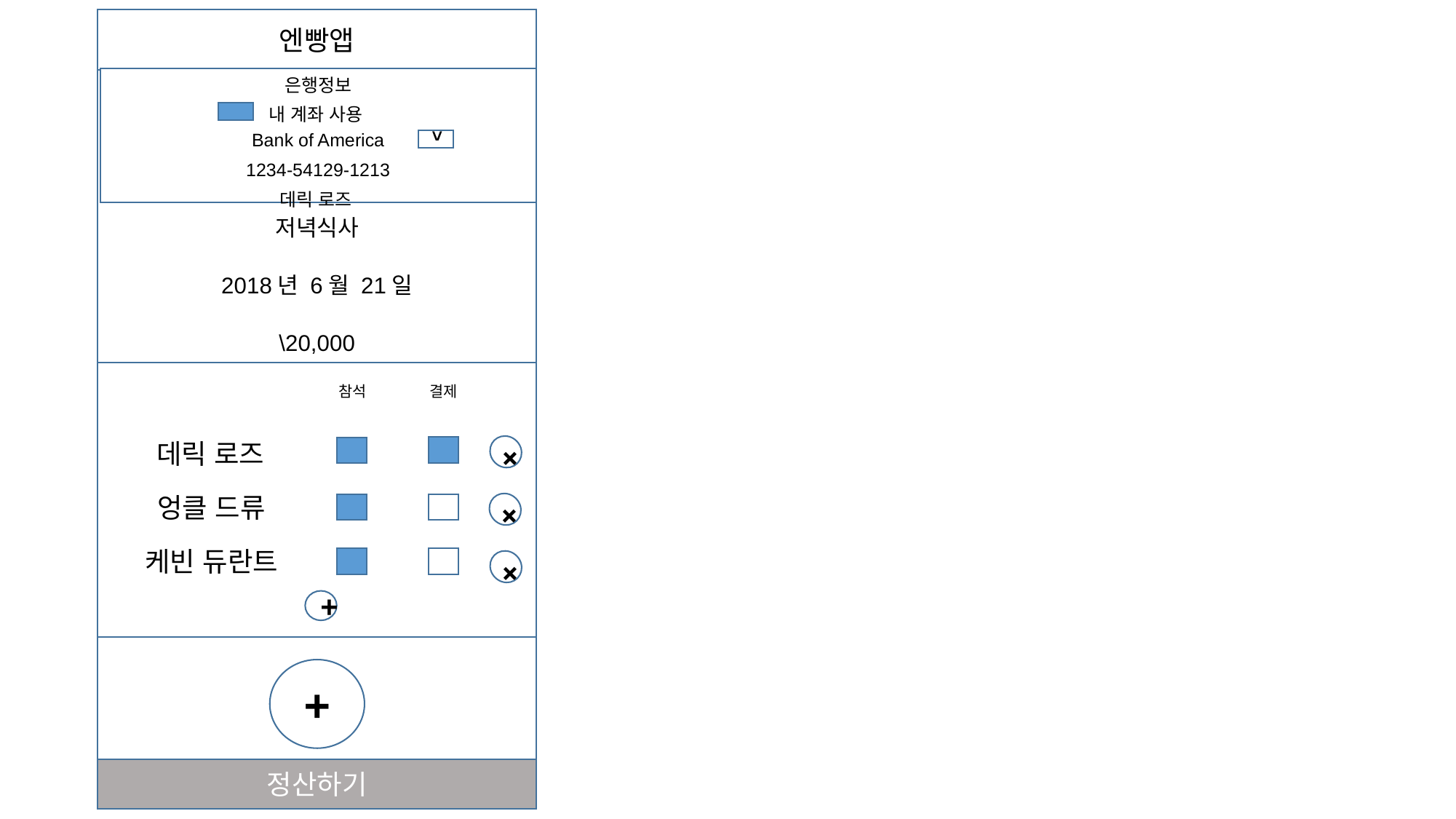

엔빵앱

은행정보
Bank of America
1234-54129-1213
데릭 로즈

<
내 계좌 사용
저녁식사
2018년 6월 21일
\20,000

참석
결제
데릭 로즈

엉클 드류

케빈 듀란트

+
+
+
+
+
정산하기